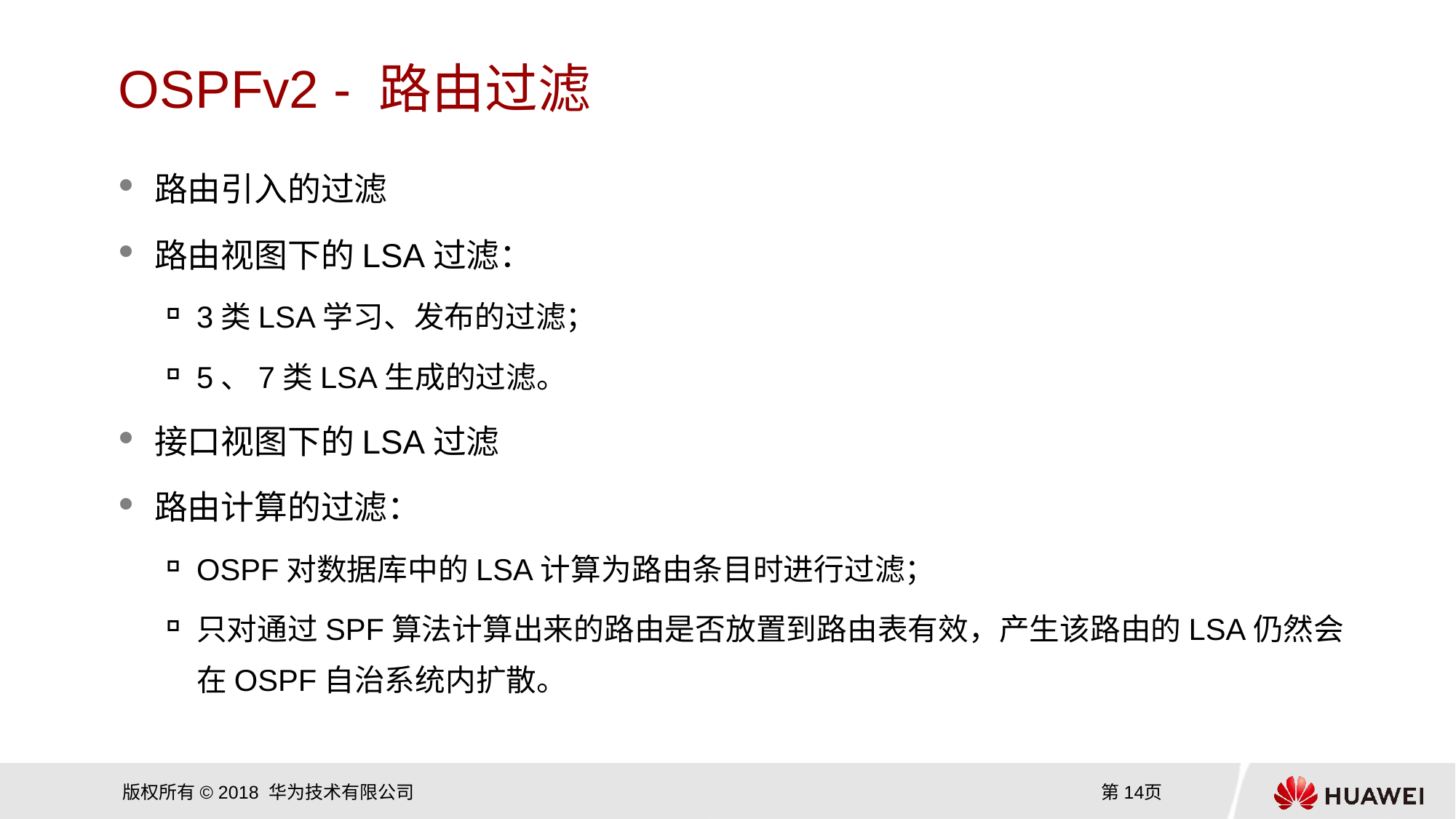

# OSPFv2 - 路由过滤
路由引入的过滤
路由视图下的LSA过滤：
3类LSA学习、发布的过滤；
5、7类LSA生成的过滤。
接口视图下的LSA过滤
路由计算的过滤：
OSPF对数据库中的LSA计算为路由条目时进行过滤；
只对通过SPF算法计算出来的路由是否放置到路由表有效，产生该路由的LSA仍然会在OSPF自治系统内扩散。